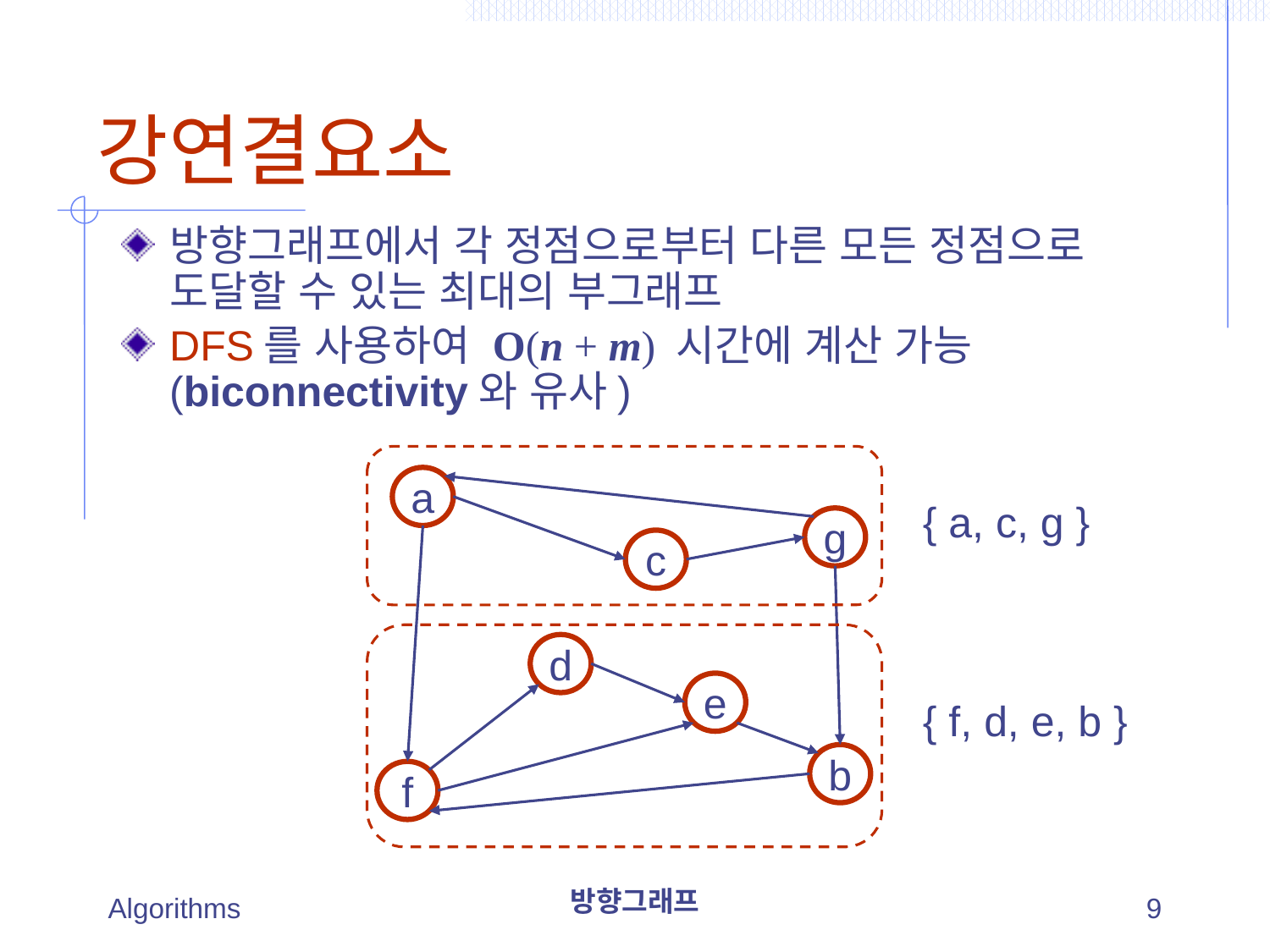

# 강연결요소
방향그래프에서 각 정점으로부터 다른 모든 정점으로 도달할 수 있는 최대의 부그래프
DFS를 사용하여 O(n + m) 시간에 계산 가능(biconnectivity와 유사)

a
{ a, c, g }
g
c

d
e
{ f, d, e, b }
b
f
Algorithms
방향그래프
9